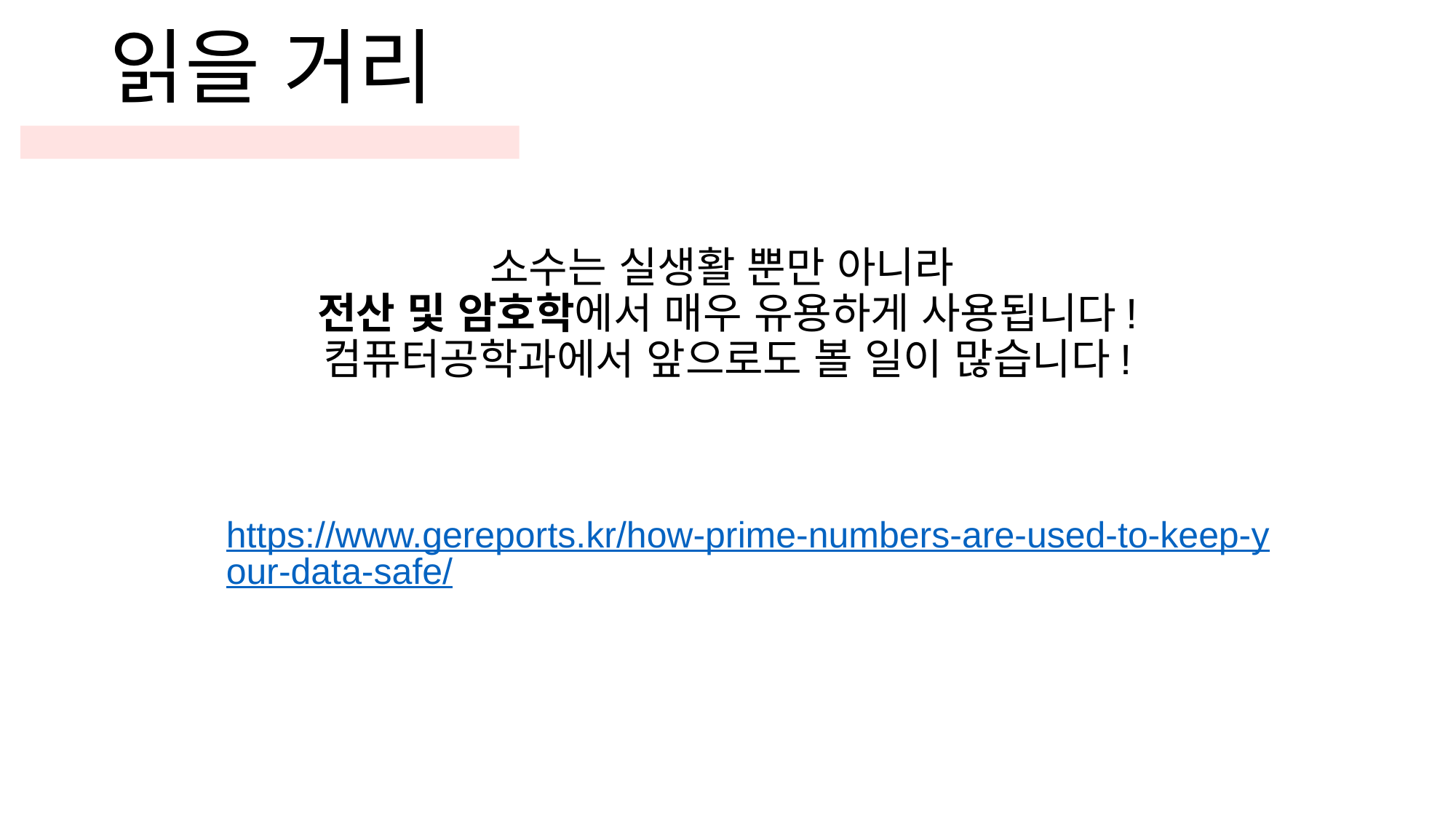

읽을 거리

소수는 실생활 뿐만 아니라
전산 및 암호학에서 매우 유용하게 사용됩니다!
컴퓨터공학과에서 앞으로도 볼 일이 많습니다!
https://www.gereports.kr/how-prime-numbers-are-used-to-keep-your-data-safe/